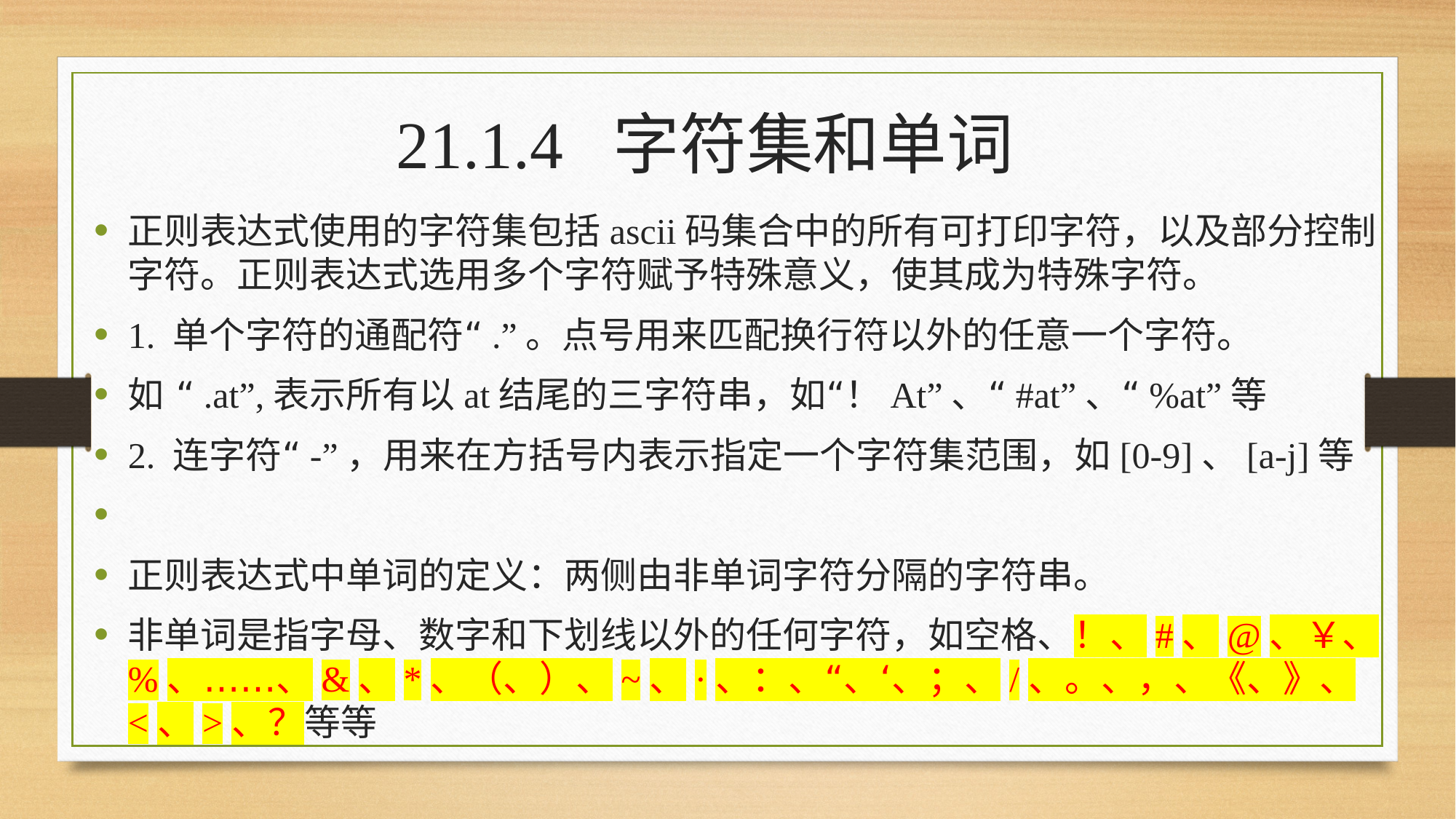

21.1.4  字符集和单词
正则表达式使用的字符集包括ascii码集合中的所有可打印字符，以及部分控制字符。正则表达式选用多个字符赋予特殊意义，使其成为特殊字符。
1. 单个字符的通配符“.”。点号用来匹配换行符以外的任意一个字符。
如 “.at”,表示所有以at结尾的三字符串，如“！At”、“#at”、“%at”等
2. 连字符“-”，用来在方括号内表示指定一个字符集范围，如[0-9]、[a-j]等

正则表达式中单词的定义：两侧由非单词字符分隔的字符串。
非单词是指字母、数字和下划线以外的任何字符，如空格、！、#、@、￥、%、……、&、*、（、）、~、·、：、“、‘、；、/、。、，、《、》、<、>、？等等